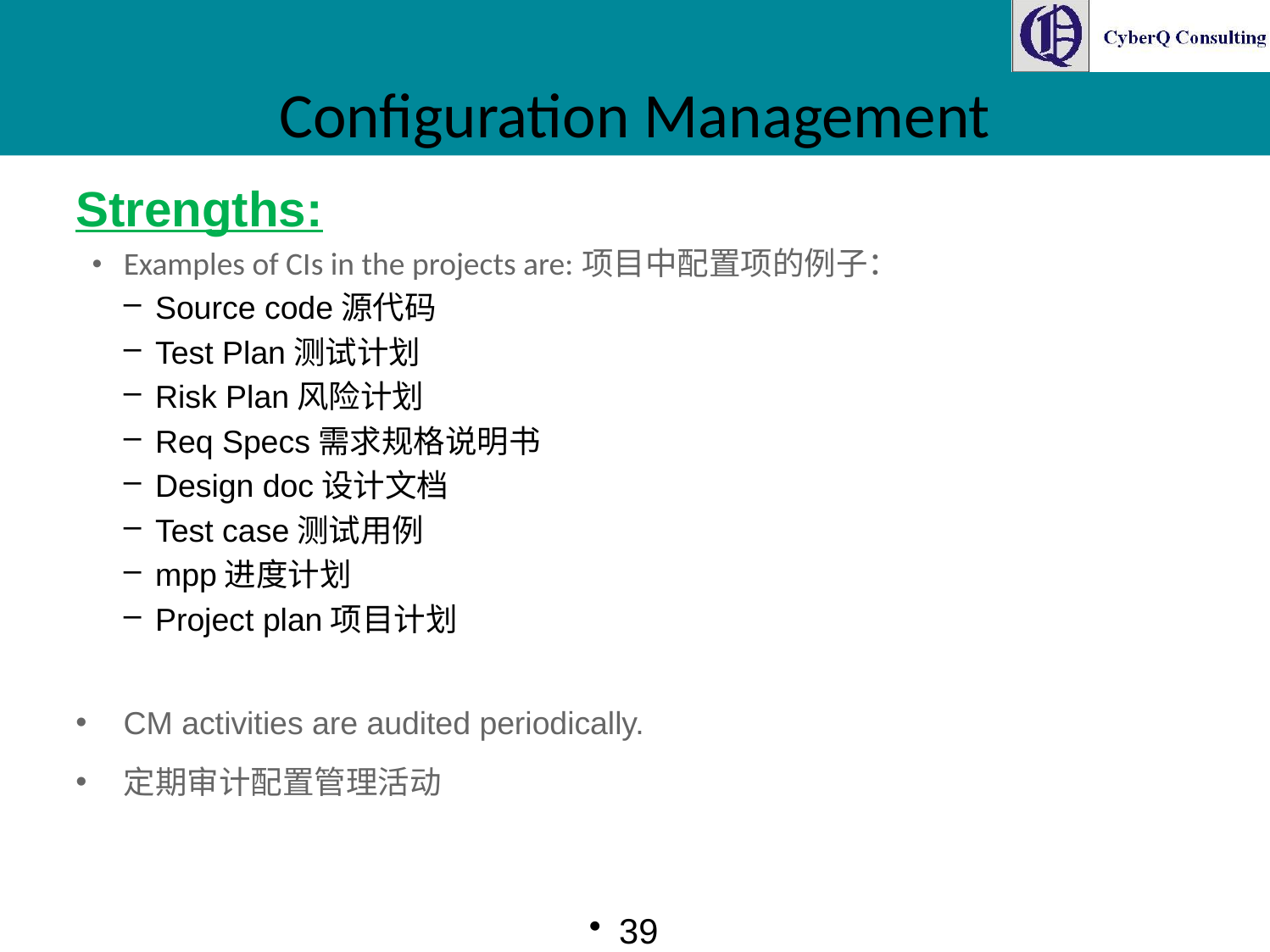

Configuration Management
Strengths:
Examples of CIs in the projects are:项目中配置项的例子：
Source code源代码
Test Plan测试计划
Risk Plan风险计划
Req Specs需求规格说明书
Design doc设计文档
Test case测试用例
mpp进度计划
Project plan项目计划

CM activities are audited periodically.
定期审计配置管理活动

39